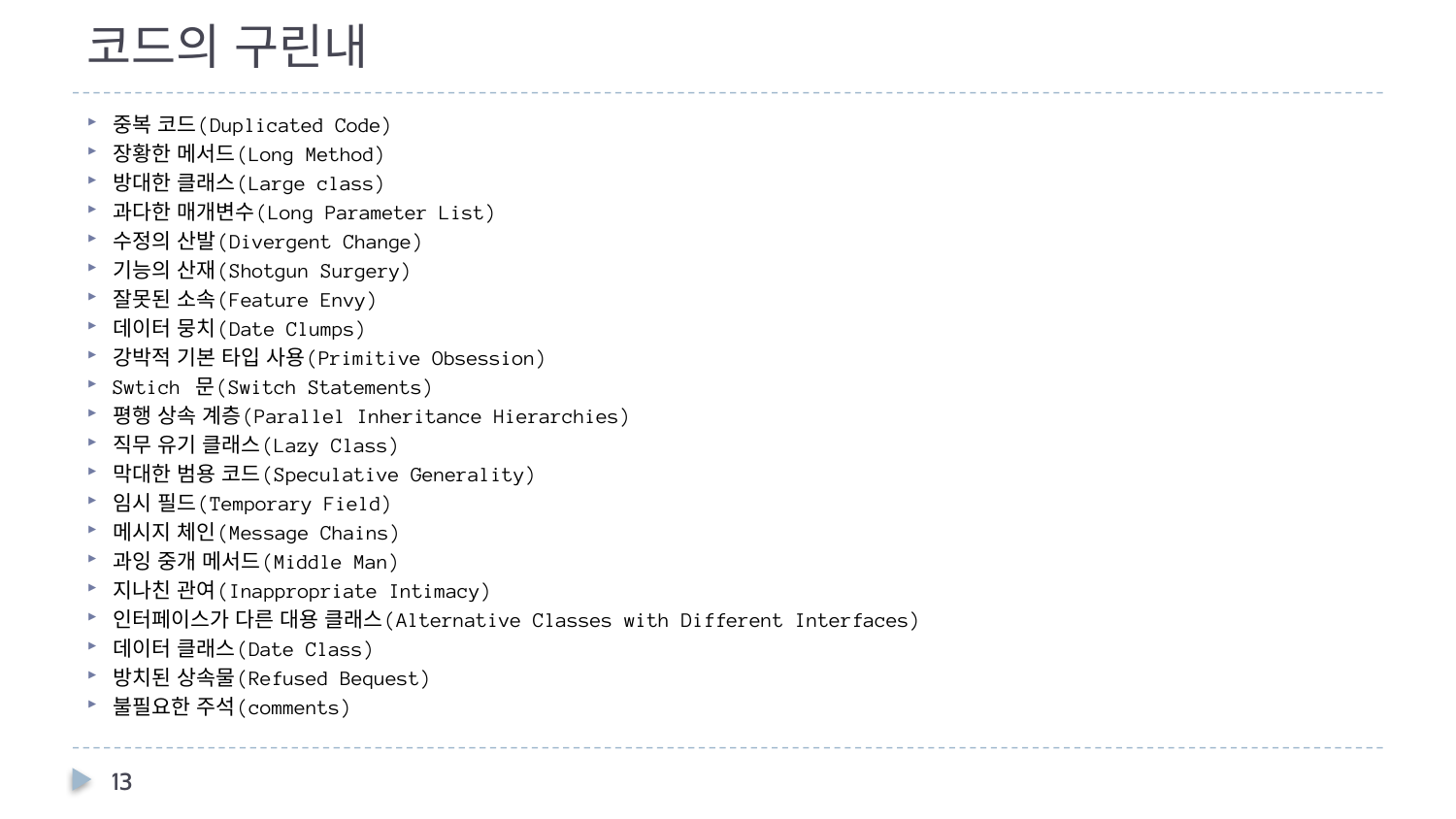

# 코드의 구린내
중복 코드(Duplicated Code)
장황한 메서드(Long Method)
방대한 클래스(Large class)
과다한 매개변수(Long Parameter List)
수정의 산발(Divergent Change)
기능의 산재(Shotgun Surgery)
잘못된 소속(Feature Envy)
데이터 뭉치(Date Clumps)
강박적 기본 타입 사용(Primitive Obsession)
Swtich 문(Switch Statements)
평행 상속 계층(Parallel Inheritance Hierarchies)
직무 유기 클래스(Lazy Class)
막대한 범용 코드(Speculative Generality)
임시 필드(Temporary Field)
메시지 체인(Message Chains)
과잉 중개 메서드(Middle Man)
지나친 관여(Inappropriate Intimacy)
인터페이스가 다른 대용 클래스(Alternative Classes with Different Interfaces)
데이터 클래스(Date Class)
방치된 상속물(Refused Bequest)
불필요한 주석(comments)
13